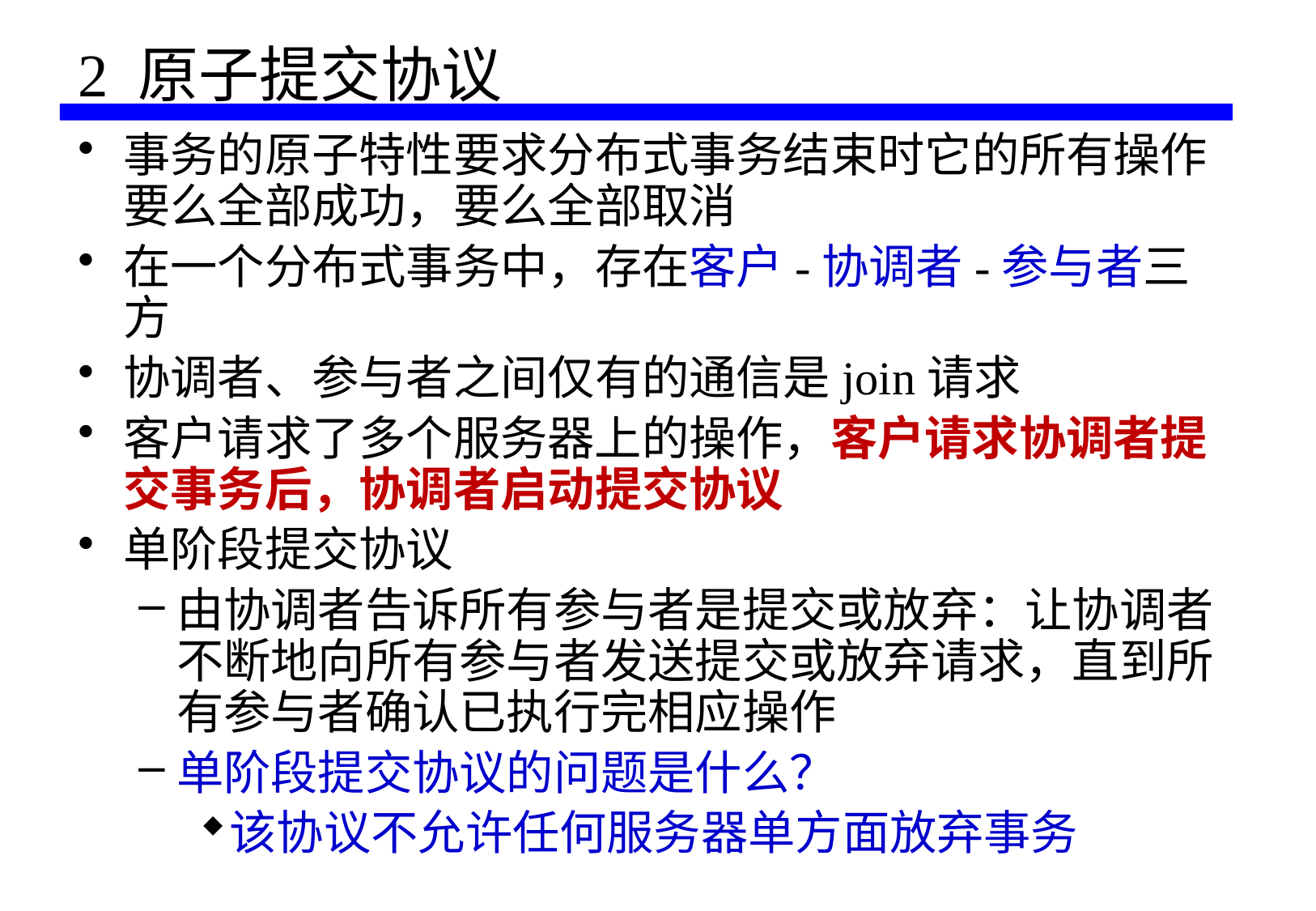

# 2 原子提交协议
事务的原子特性要求分布式事务结束时它的所有操作要么全部成功，要么全部取消
在一个分布式事务中，存在客户-协调者-参与者三方
协调者、参与者之间仅有的通信是join请求
客户请求了多个服务器上的操作，客户请求协调者提交事务后，协调者启动提交协议
单阶段提交协议
由协调者告诉所有参与者是提交或放弃：让协调者不断地向所有参与者发送提交或放弃请求，直到所有参与者确认已执行完相应操作
单阶段提交协议的问题是什么？
该协议不允许任何服务器单方面放弃事务